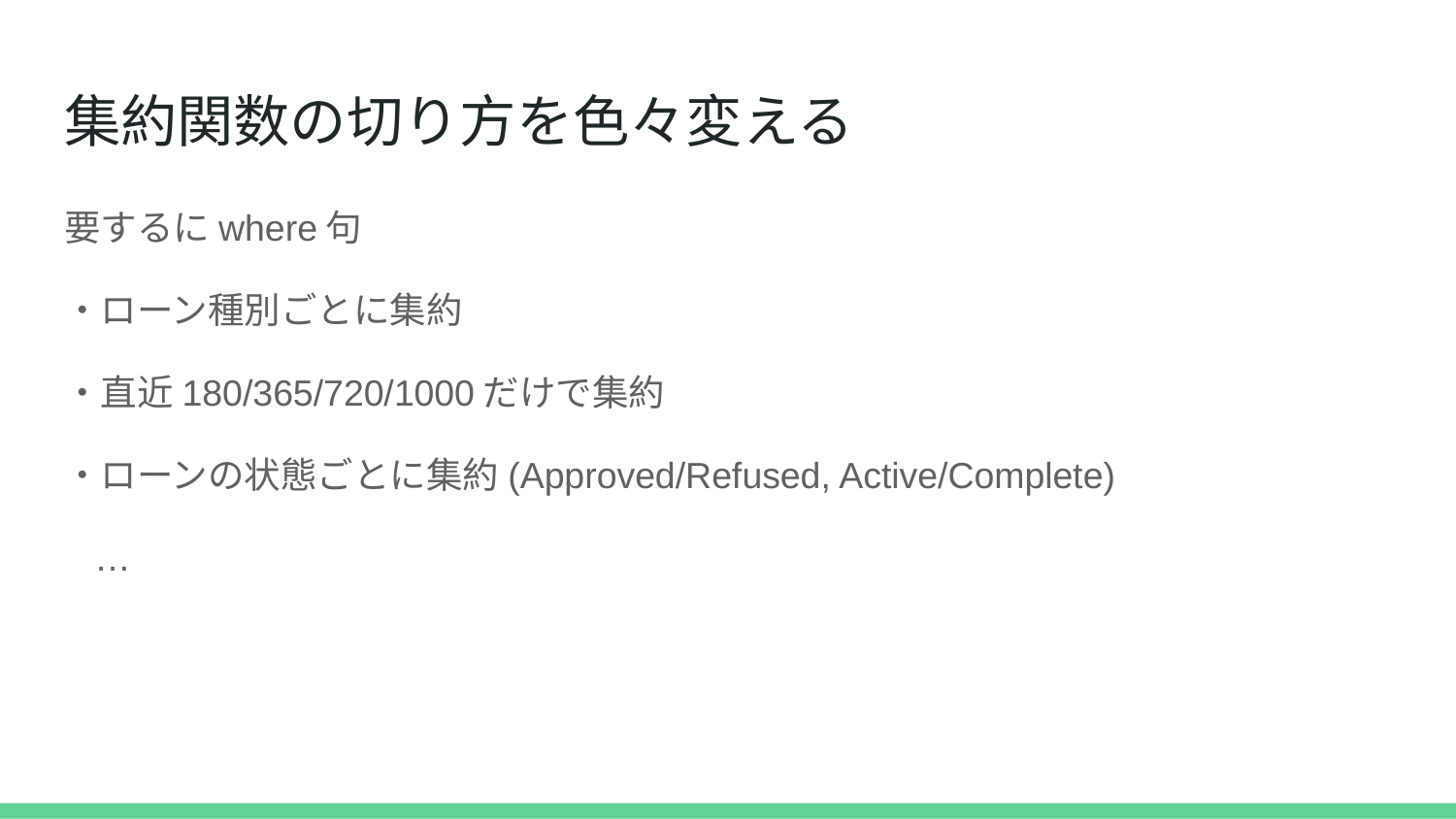

# 集約関数の切り方を色々変える
要するにwhere句
・ローン種別ごとに集約
・直近180/365/720/1000だけで集約
・ローンの状態ごとに集約(Approved/Refused, Active/Complete)
   …